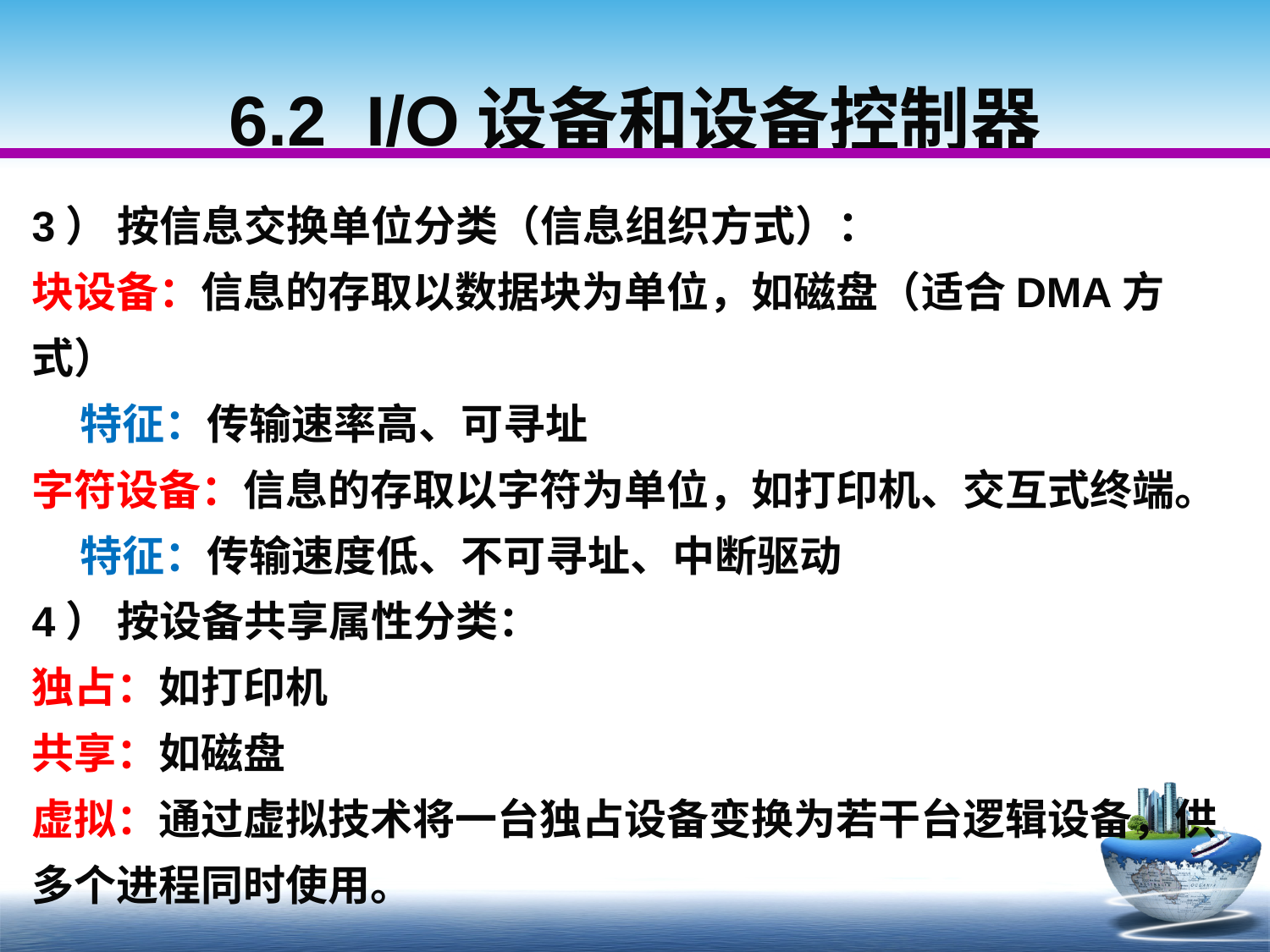

# 6.2  I/O设备和设备控制器

3） 按信息交换单位分类（信息组织方式）：
块设备：信息的存取以数据块为单位，如磁盘（适合DMA方式）
    特征：传输速率高、可寻址
字符设备：信息的存取以字符为单位，如打印机、交互式终端。
    特征：传输速度低、不可寻址、中断驱动
4） 按设备共享属性分类：
独占：如打印机
共享：如磁盘
虚拟：通过虚拟技术将一台独占设备变换为若干台逻辑设备，供多个进程同时使用。